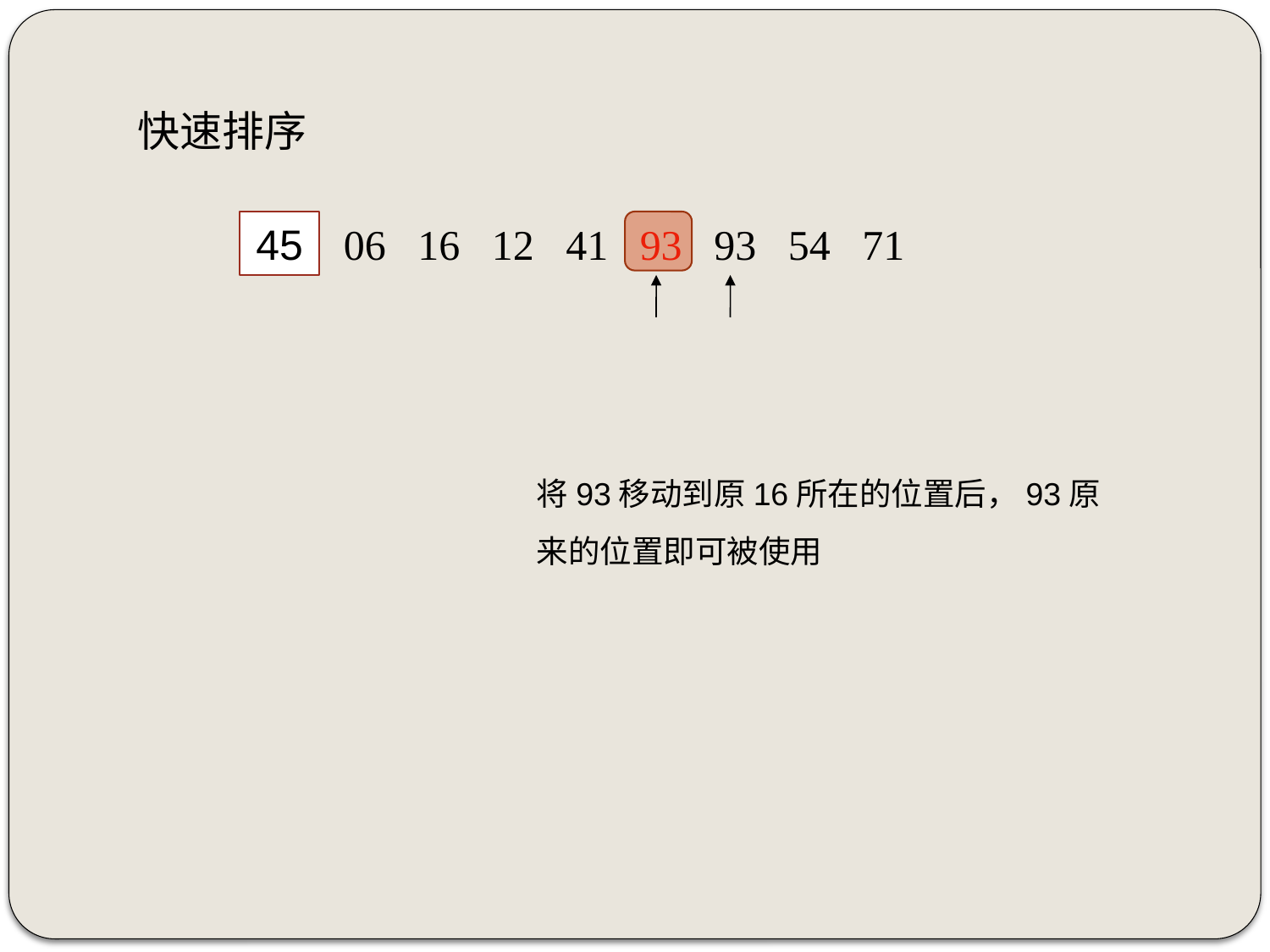

快速排序
45
06   16   12   41   93   93   54   71

将93移动到原16所在的位置后，93原来的位置即可被使用